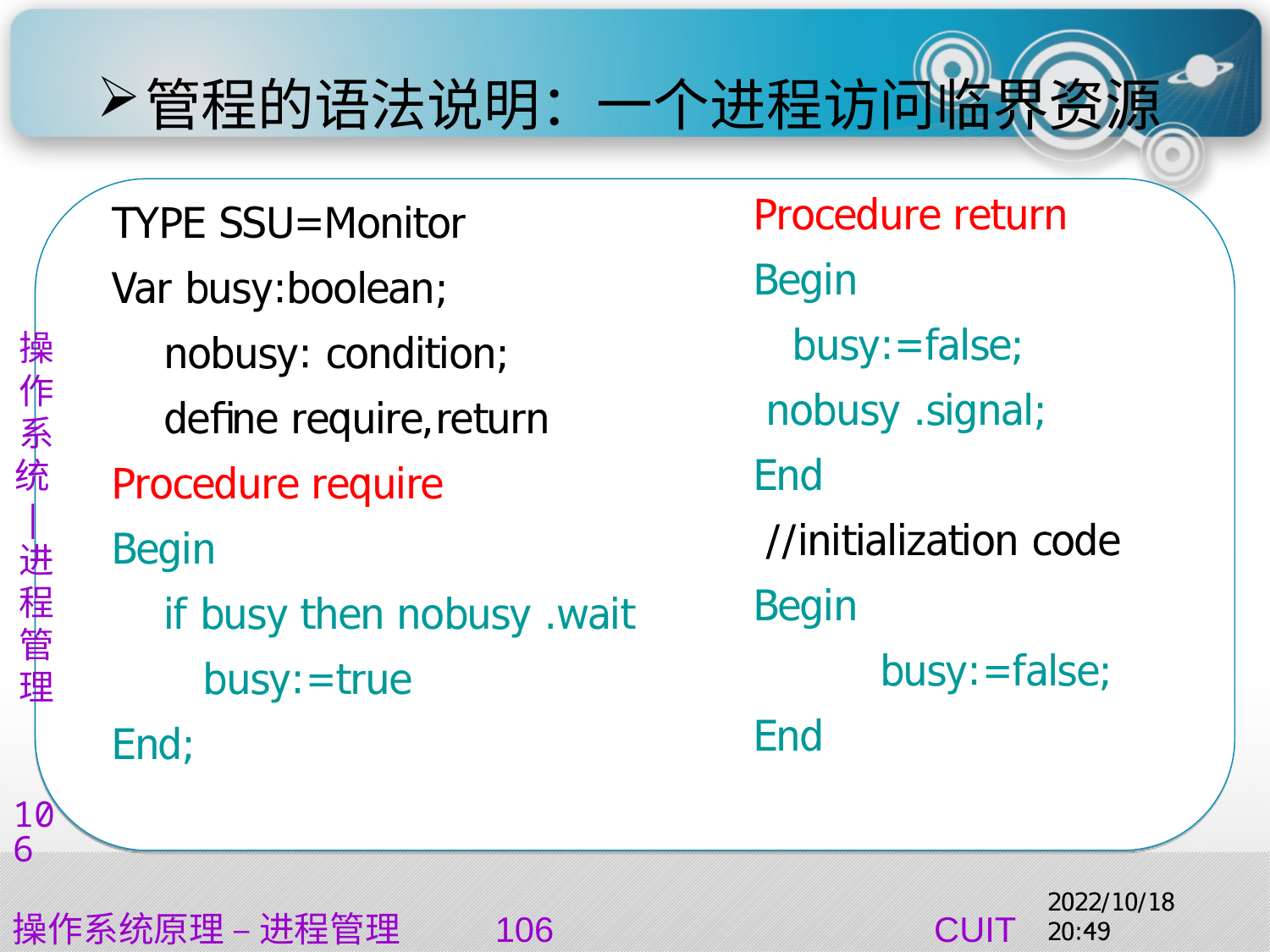

管程的语法说明：一个进程访问临界资源
Procedure return
Begin
   busy:=false;
 nobusy .signal;
End
 //initialization code
Begin
	busy:=false;
End
TYPE SSU=Monitor
Var busy:boolean;
    nobusy: condition;
    define require,return
Procedure require
Begin
    if busy then nobusy .wait
       busy:=true
End;
操作系统|进程管理

106
2022/10/18    20:49